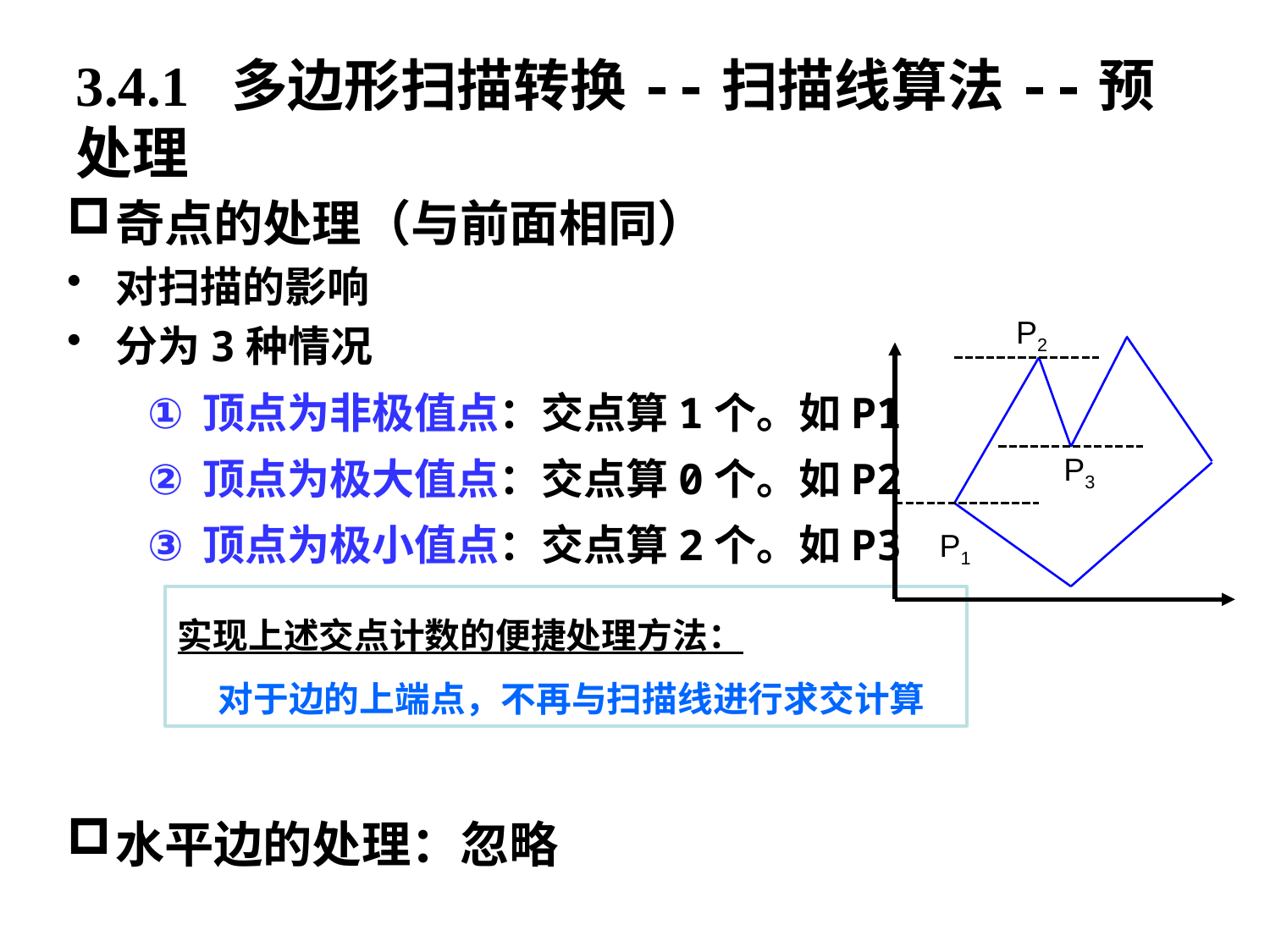

3.4.1  多边形扫描转换--扫描线算法--预处理
奇点的处理（与前面相同）
对扫描的影响
分为3种情况
顶点为非极值点：交点算1个。如P1
顶点为极大值点：交点算0个。如P2
顶点为极小值点：交点算2个。如P3

水平边的处理：忽略
P2
P3
P1
实现上述交点计数的便捷处理方法：
    对于边的上端点，不再与扫描线进行求交计算